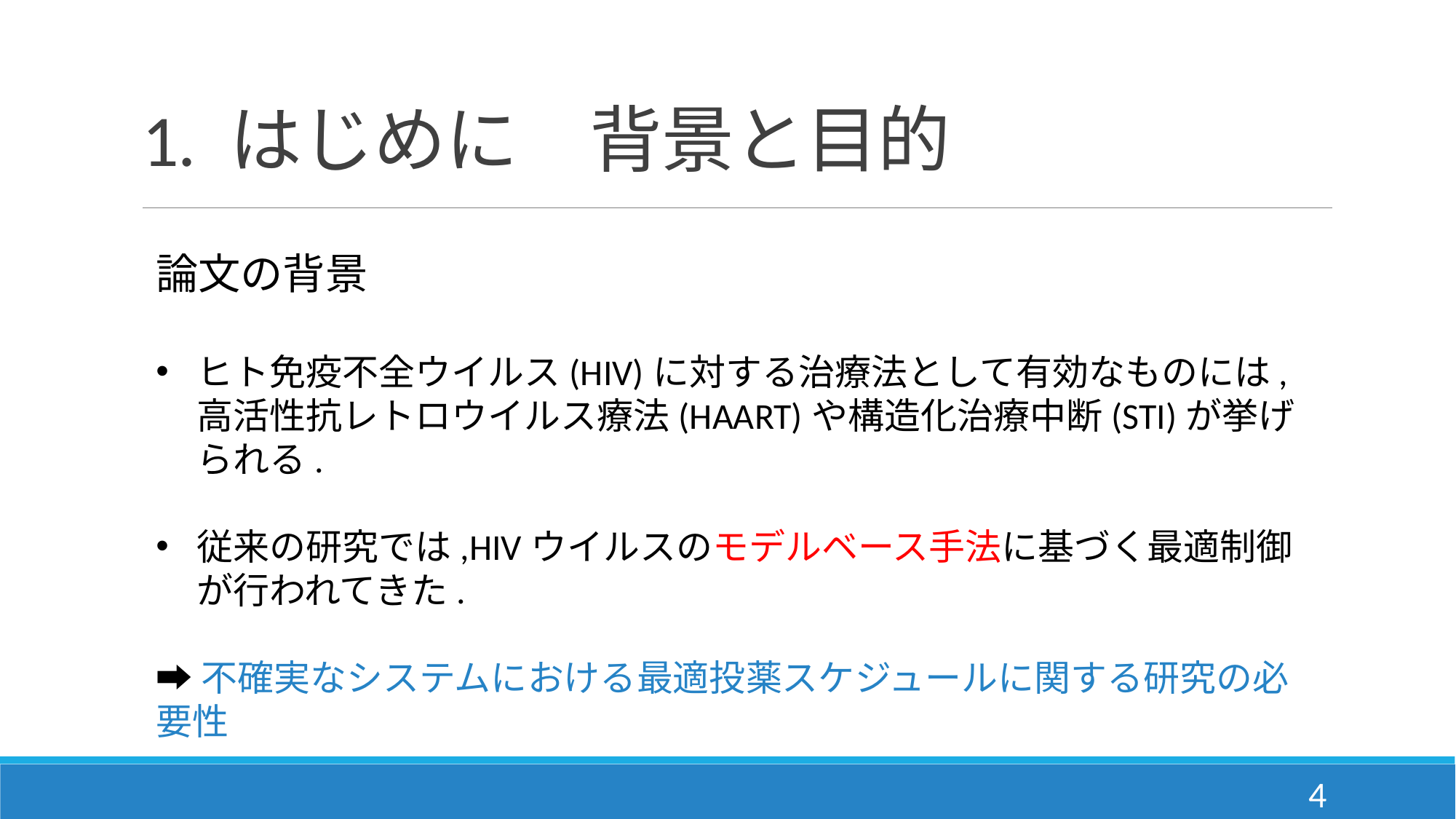

# 1. はじめに　背景と目的
論文の背景

ヒト免疫不全ウイルス(HIV)に対する治療法として有効なものには, 高活性抗レトロウイルス療法(HAART)や構造化治療中断(STI)が挙げられる.

従来の研究では,HIVウイルスのモデルベース手法に基づく最適制御が行われてきた.

➡不確実なシステムにおける最適投薬スケジュールに関する研究の必要性

4